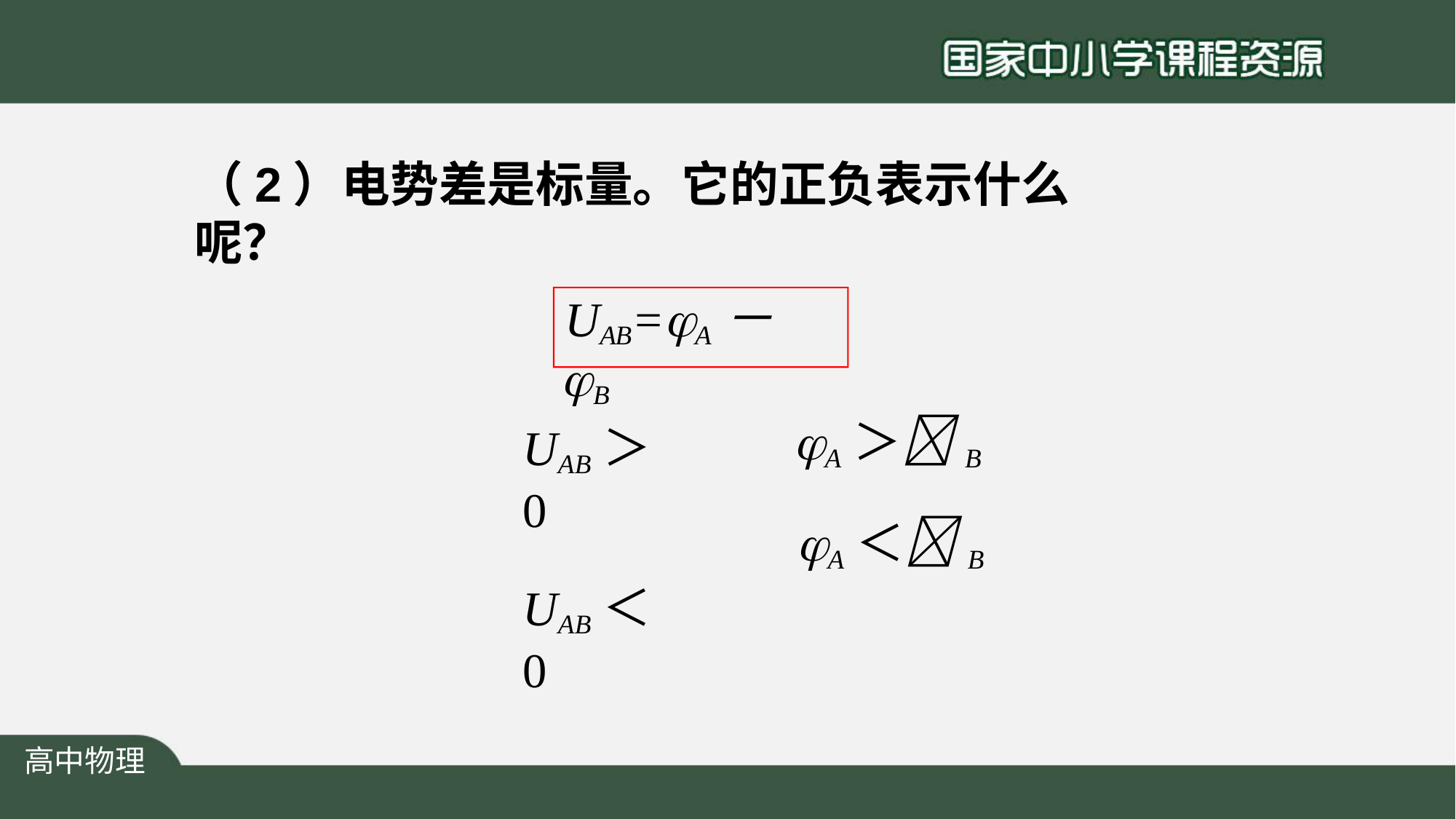

# （2）电势差是标量。它的正负表示什么呢？

UAB=ϕA－
ϕB
ϕA＞ϕB
ϕA＜ϕB
UAB＞0
UAB＜0
高中物理